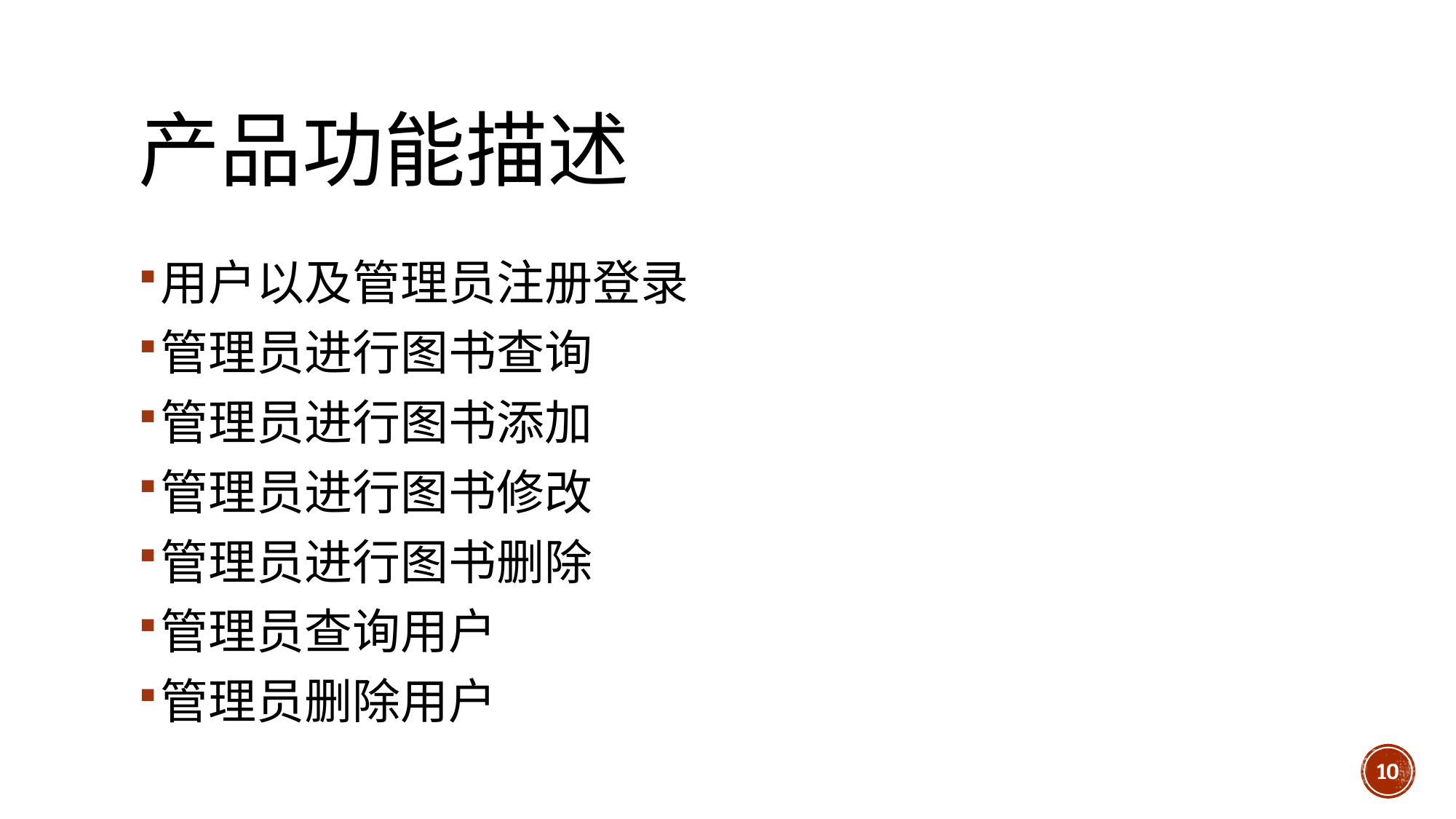

# 产品功能描述
用户以及管理员注册登录
管理员进行图书查询
管理员进行图书添加
管理员进行图书修改
管理员进行图书删除
管理员查询用户
管理员删除用户

10